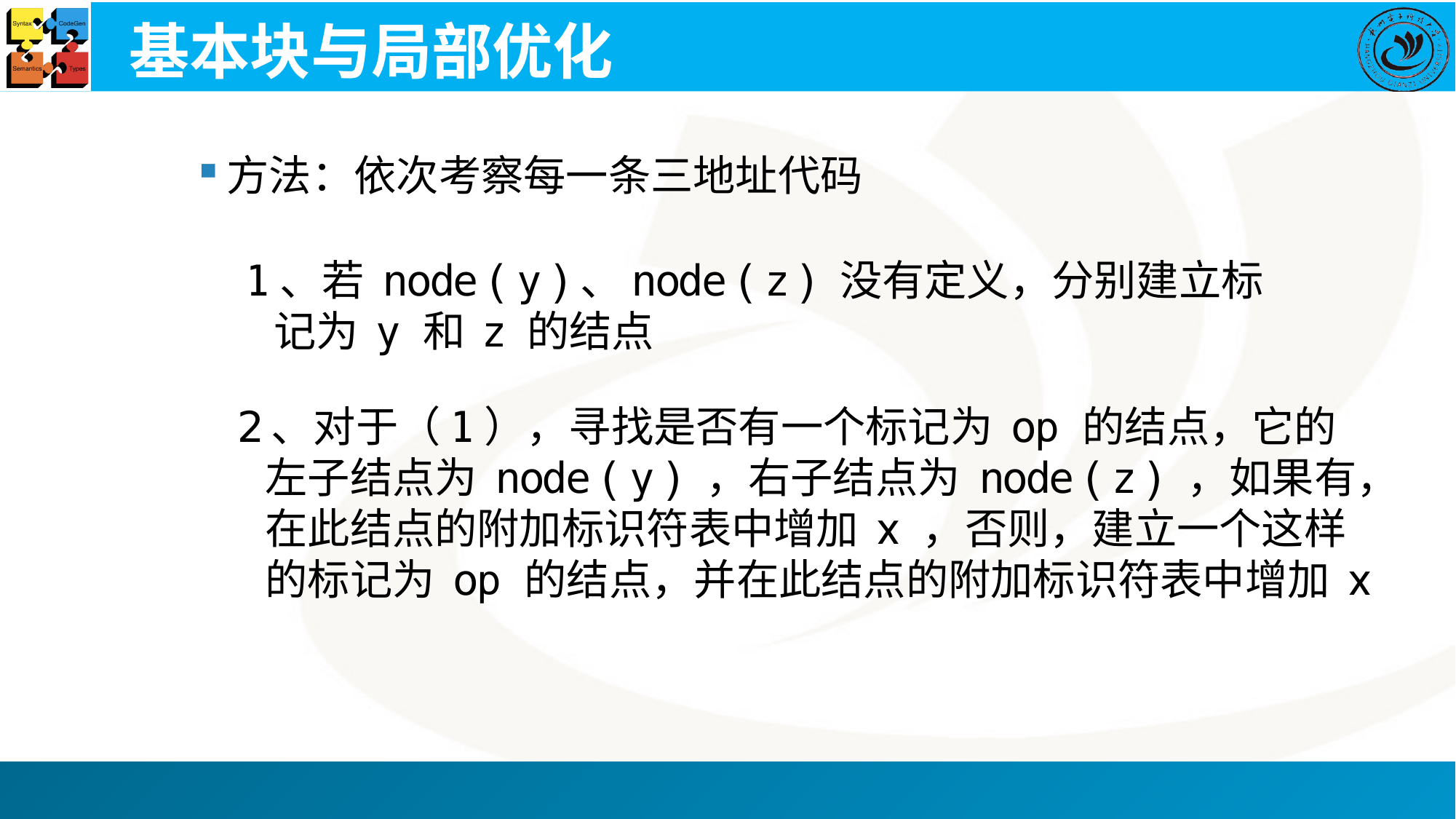

# 基本块与局部优化
方法：依次考察每一条三地址代码
1、若 node ( y )、node ( z ) 没有定义，分别建立标记为 y 和 z 的结点
2、对于（1），寻找是否有一个标记为 op 的结点，它的左子结点为 node ( y ) ，右子结点为 node ( z ) ，如果有，在此结点的附加标识符表中增加 x ，否则，建立一个这样的标记为 op 的结点，并在此结点的附加标识符表中增加 x
29